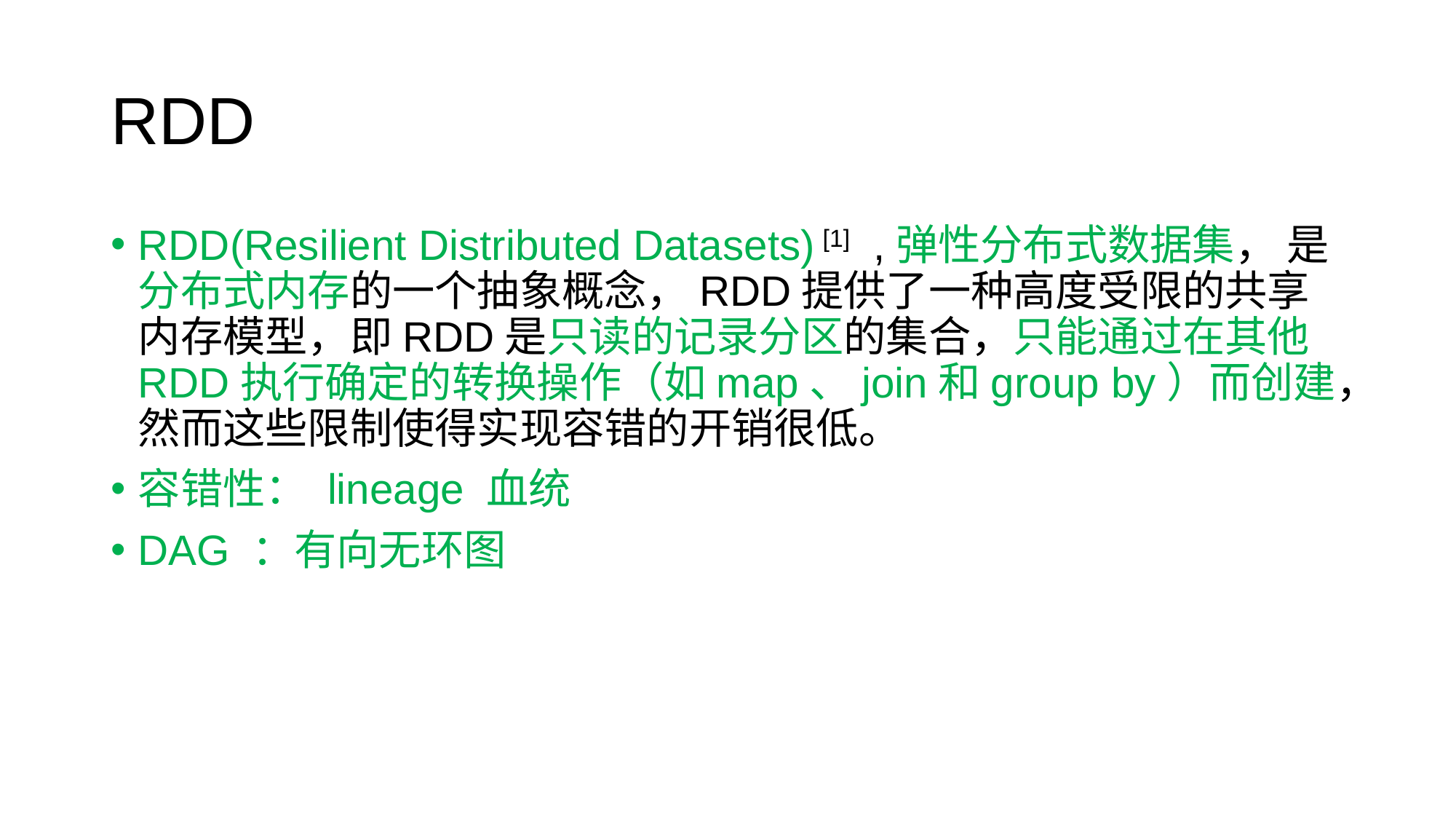

# RDD
RDD(Resilient Distributed Datasets) [1]  ,弹性分布式数据集， 是分布式内存的一个抽象概念，RDD提供了一种高度受限的共享内存模型，即RDD是只读的记录分区的集合，只能通过在其他RDD执行确定的转换操作（如map、join和group by）而创建，然而这些限制使得实现容错的开销很低。
容错性： lineage 血统
DAG ：有向无环图